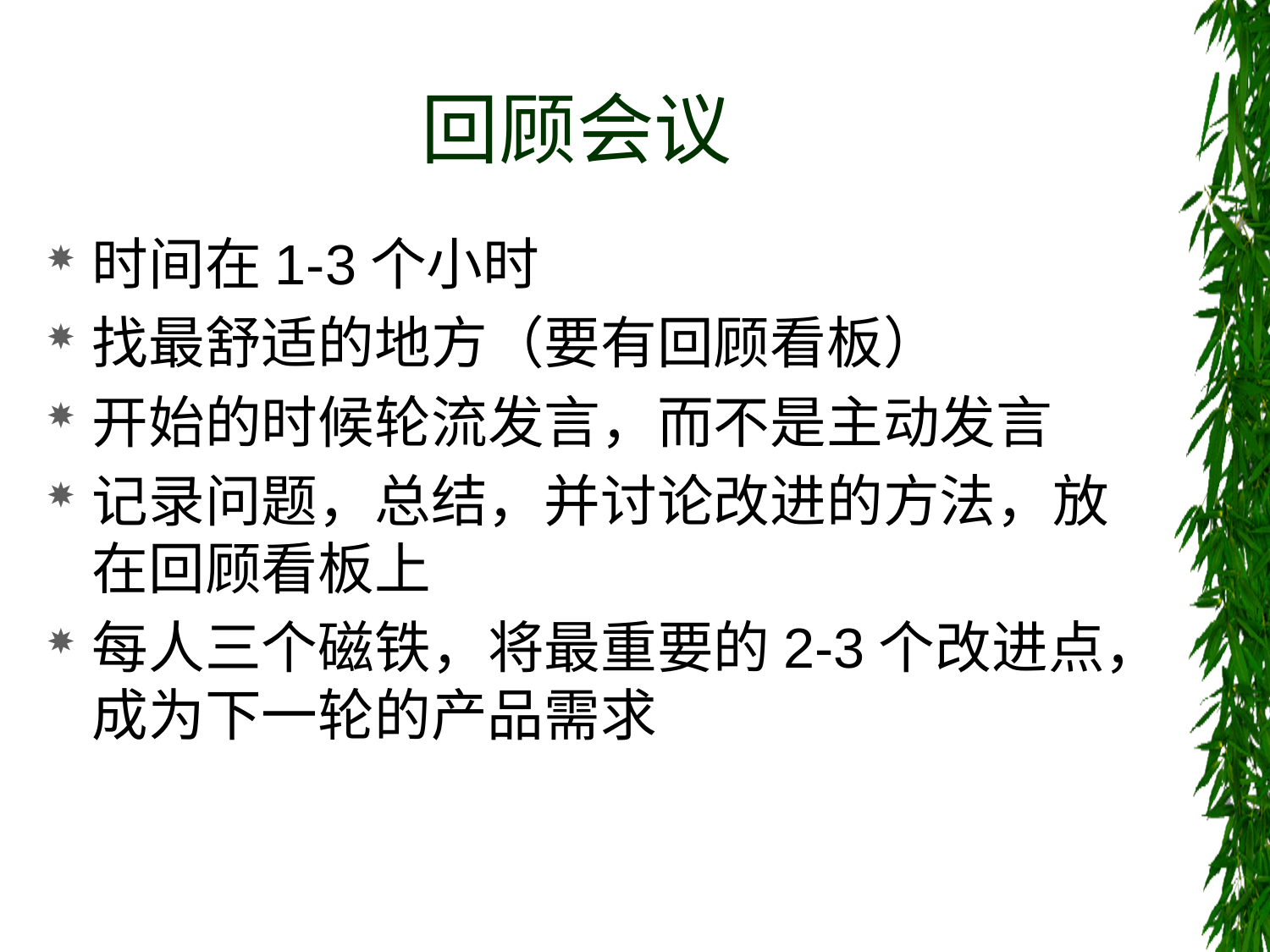

# 回顾会议
时间在1-3个小时
找最舒适的地方（要有回顾看板）
开始的时候轮流发言，而不是主动发言
记录问题，总结，并讨论改进的方法，放在回顾看板上
每人三个磁铁，将最重要的2-3个改进点，成为下一轮的产品需求